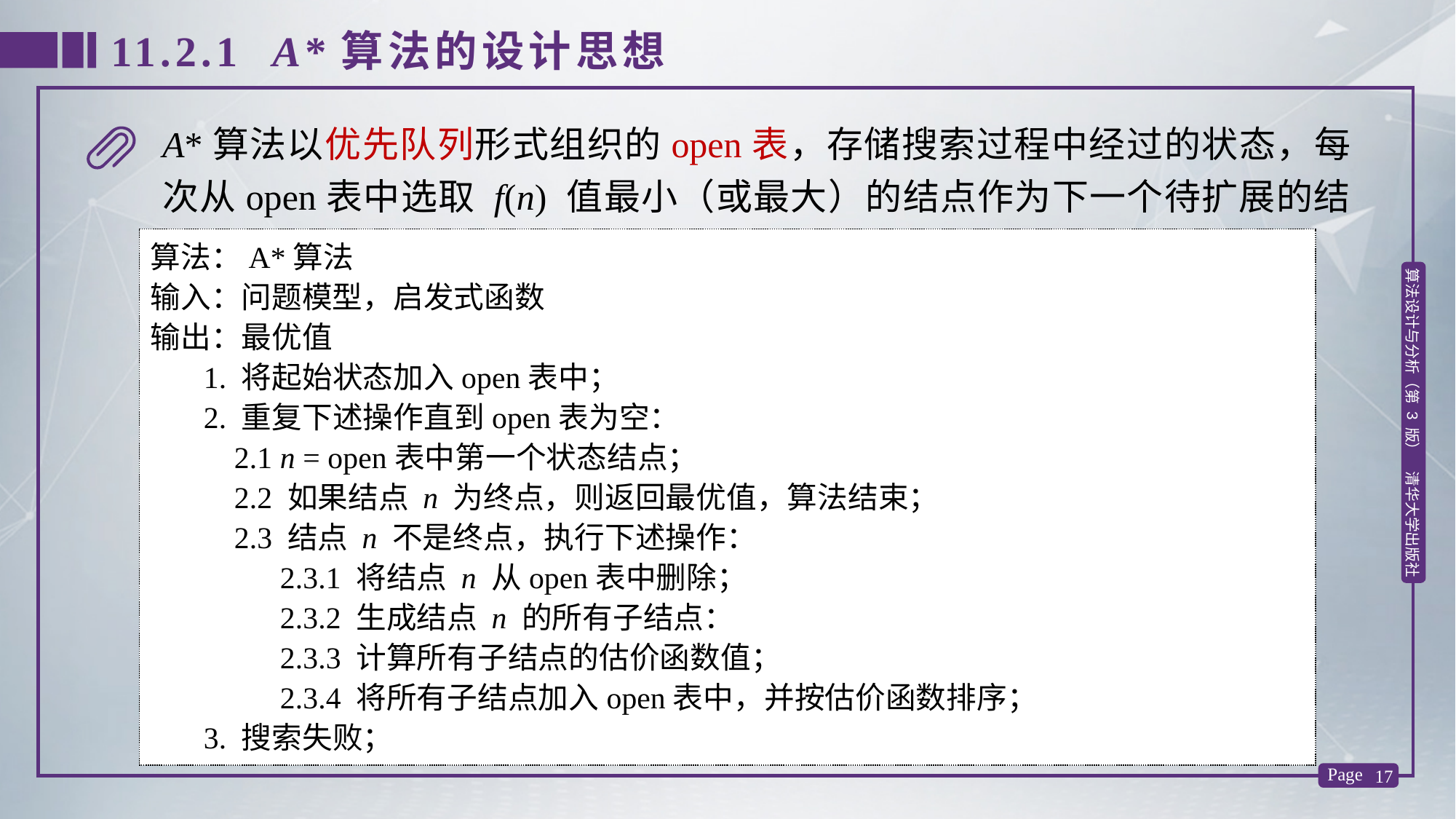

11.2.1  A*算法的设计思想
A*算法以优先队列形式组织的open表，存储搜索过程中经过的状态，每次从open表中选取 f(n) 值最小（或最大）的结点作为下一个待扩展的结点。

算法：A*算法
输入：问题模型，启发式函数
输出：最优值
       1. 将起始状态加入open表中；
       2. 重复下述操作直到open表为空：
           2.1 n = open表中第一个状态结点；
           2.2 如果结点 n 为终点，则返回最优值，算法结束；
           2.3 结点 n 不是终点，执行下述操作：
                 2.3.1 将结点 n 从open表中删除；
                 2.3.2 生成结点 n 的所有子结点：
                 2.3.3 计算所有子结点的估价函数值；
                 2.3.4 将所有子结点加入open表中，并按估价函数排序；
       3. 搜索失败；